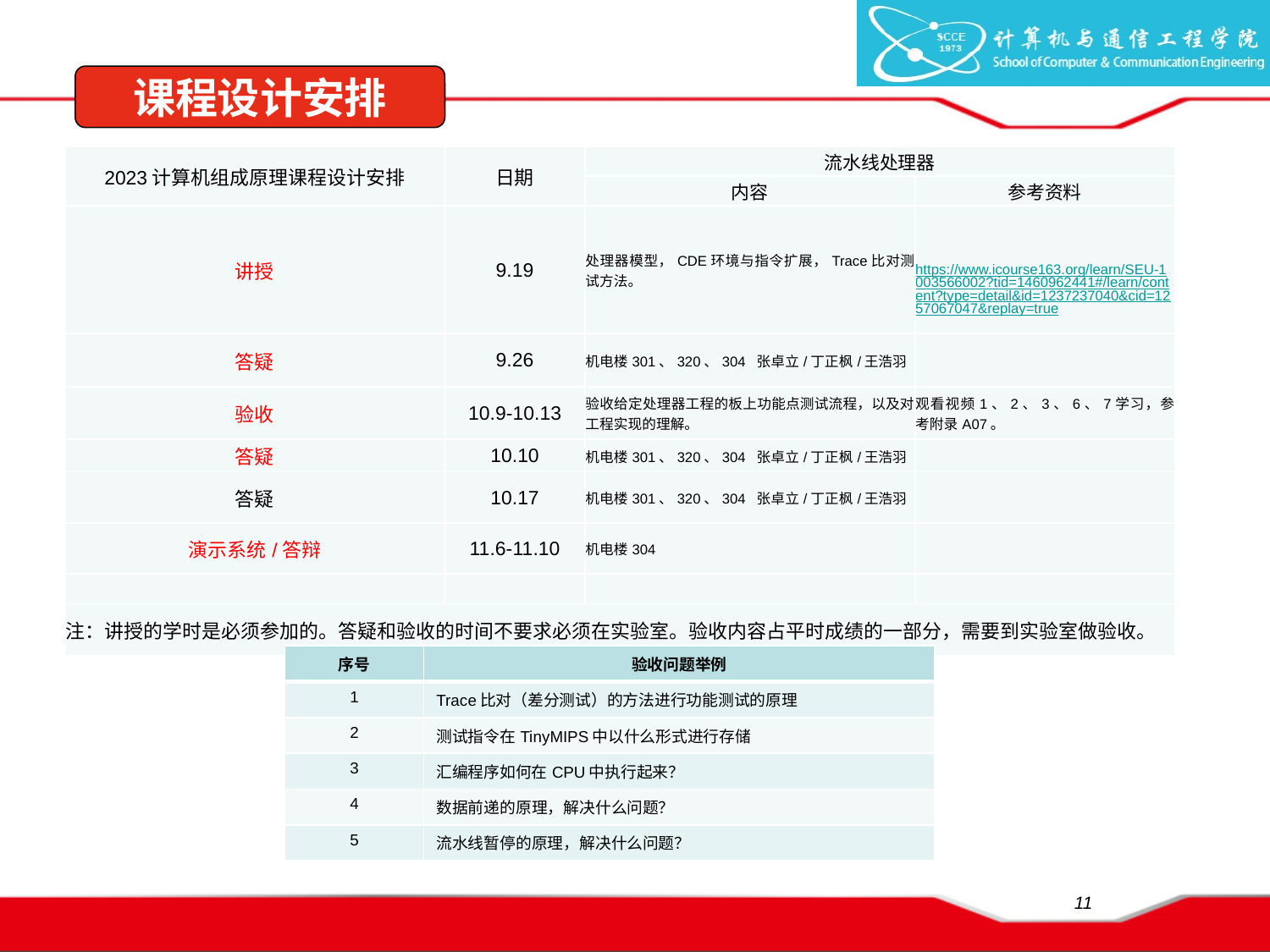

课程设计安排
| 2023计算机组成原理课程设计安排 | 日期 | 流水线处理器 |  |
| --- | --- | --- | --- |
|  |  | 内容 | 参考资料 |
| 讲授 | 9.19 | 处理器模型，CDE环境与指令扩展，Trace比对测试方法。 | https://www.icourse163.org/learn/SEU-1003566002?tid=1460962441#/learn/content?type=detail&id=1237237040&cid=1257067047&replay=true |
| 答疑 | 9.26 | 机电楼301、320、304 张卓立/丁正枫/王浩羽 |  |
| 验收 | 10.9-10.13 | 验收给定处理器工程的板上功能点测试流程，以及对工程实现的理解。 | 观看视频1、2、3、6、7学习，参考附录A07。 |
| 答疑 | 10.10 | 机电楼301、320、304 张卓立/丁正枫/王浩羽 |  |
| 答疑 | 10.17 | 机电楼301、320、304 张卓立/丁正枫/王浩羽 |  |
| 演示系统/答辩 | 11.6-11.10 | 机电楼304 |  |
|  |  |  |  |
| 注：讲授的学时是必须参加的。答疑和验收的时间不要求必须在实验室。验收内容占平时成绩的一部分，需要到实验室做验收。 |  |  |  |
| 序号 | 验收问题举例 |
| --- | --- |
| 1 | Trace比对（差分测试）的方法进行功能测试的原理 |
| 2 | 测试指令在TinyMIPS中以什么形式进行存储 |
| 3 | 汇编程序如何在CPU中执行起来？ |
| 4 | 数据前递的原理，解决什么问题？ |
| 5 | 流水线暂停的原理，解决什么问题？ |
11